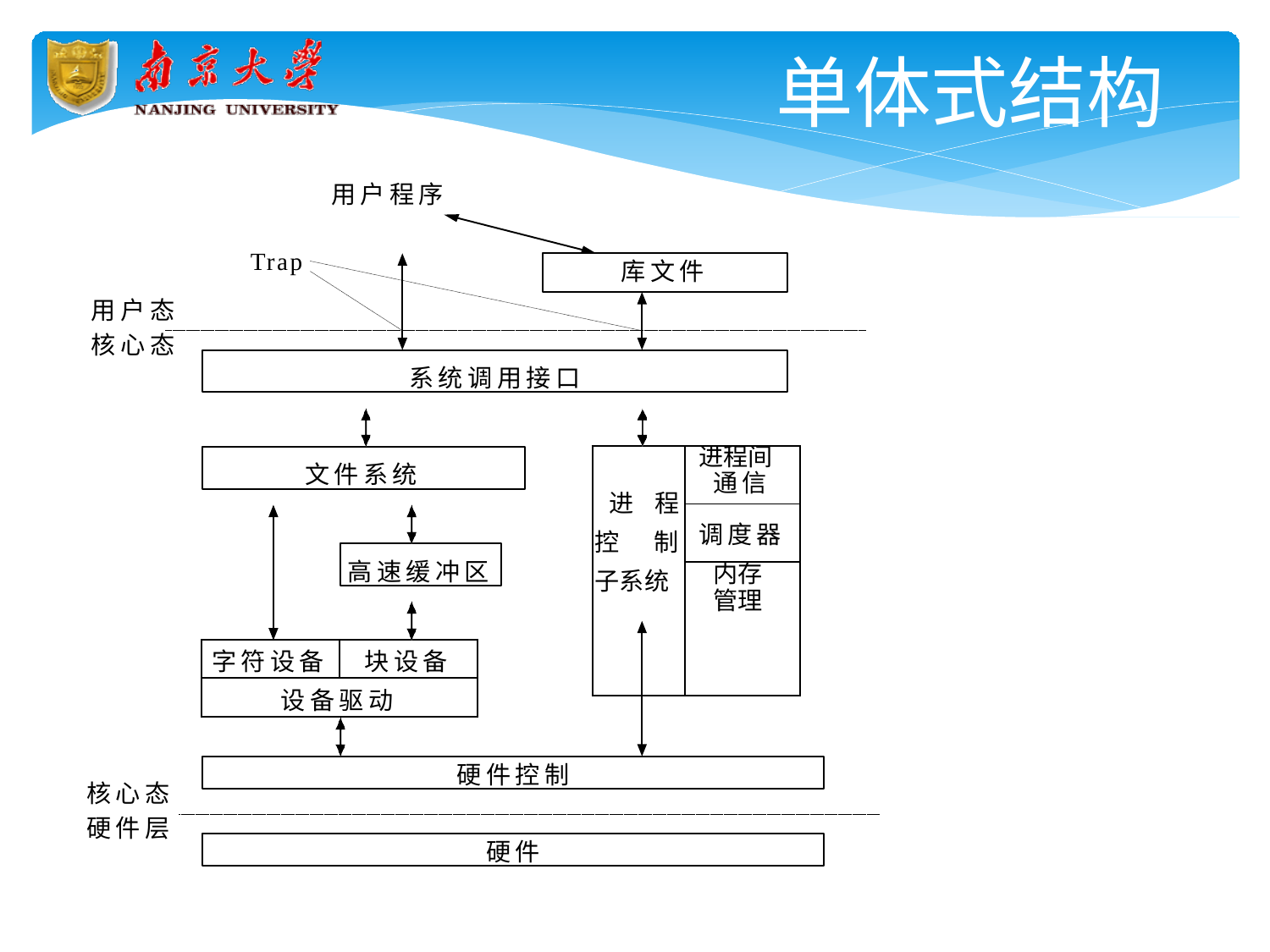

# 单体式结构

用户程序

Trap

库文件

用户态

核心态

系统调用接口

| 进程 控制 子系统 | 进程间 通信 |
| --- | --- |
|  | 调度器 |
|  | 内存 管理 |
文件系统

高速缓冲区

| 字符设备 | 块设备 |
| --- | --- |
| 设备驱动 |  |

硬件控制
核心态 硬件层

硬件